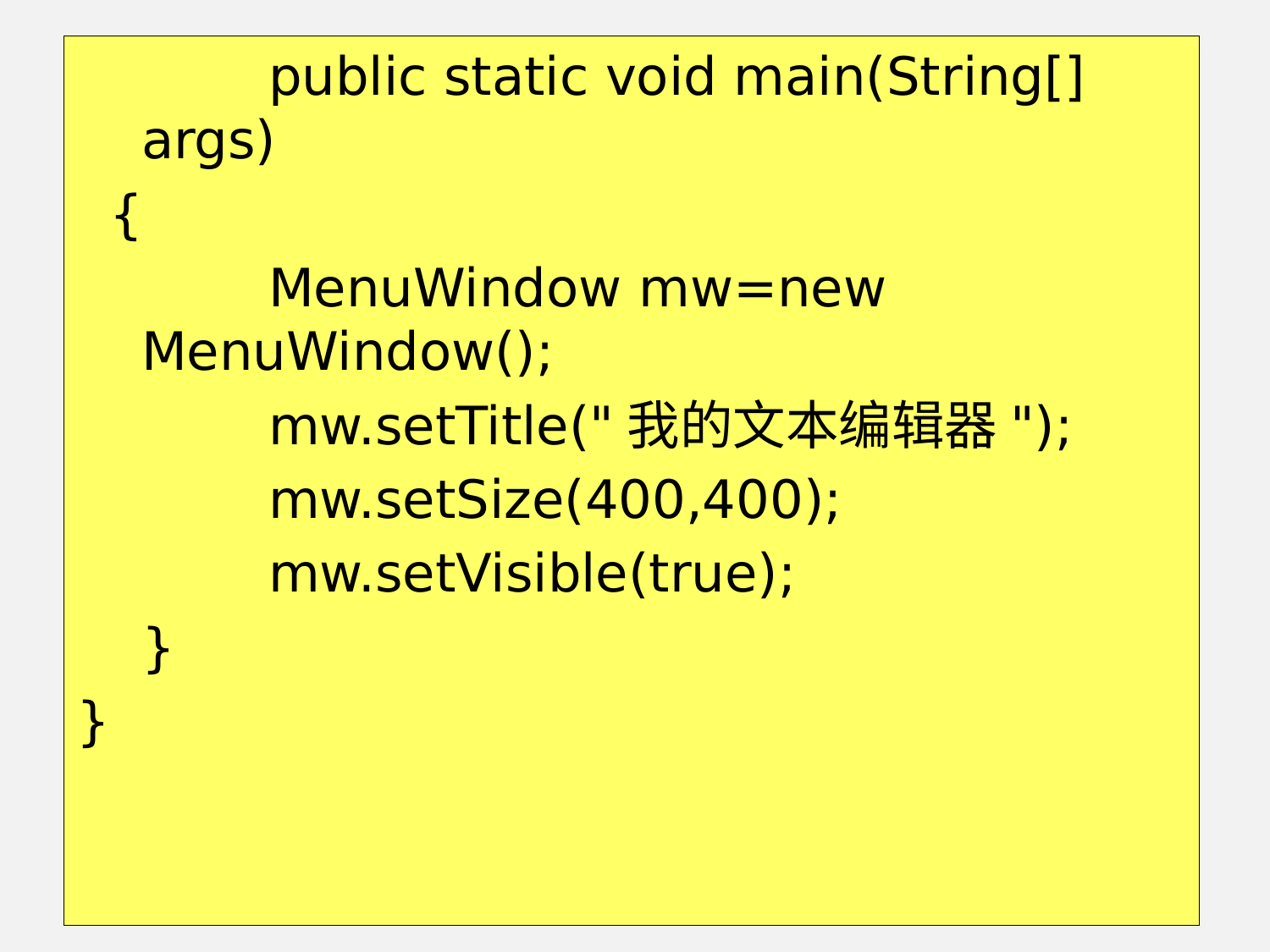

public static void main(String[] args)
  {
		MenuWindow mw=new MenuWindow();
		mw.setTitle("我的文本编辑器");
		mw.setSize(400,400);
		mw.setVisible(true);
	}
}
16